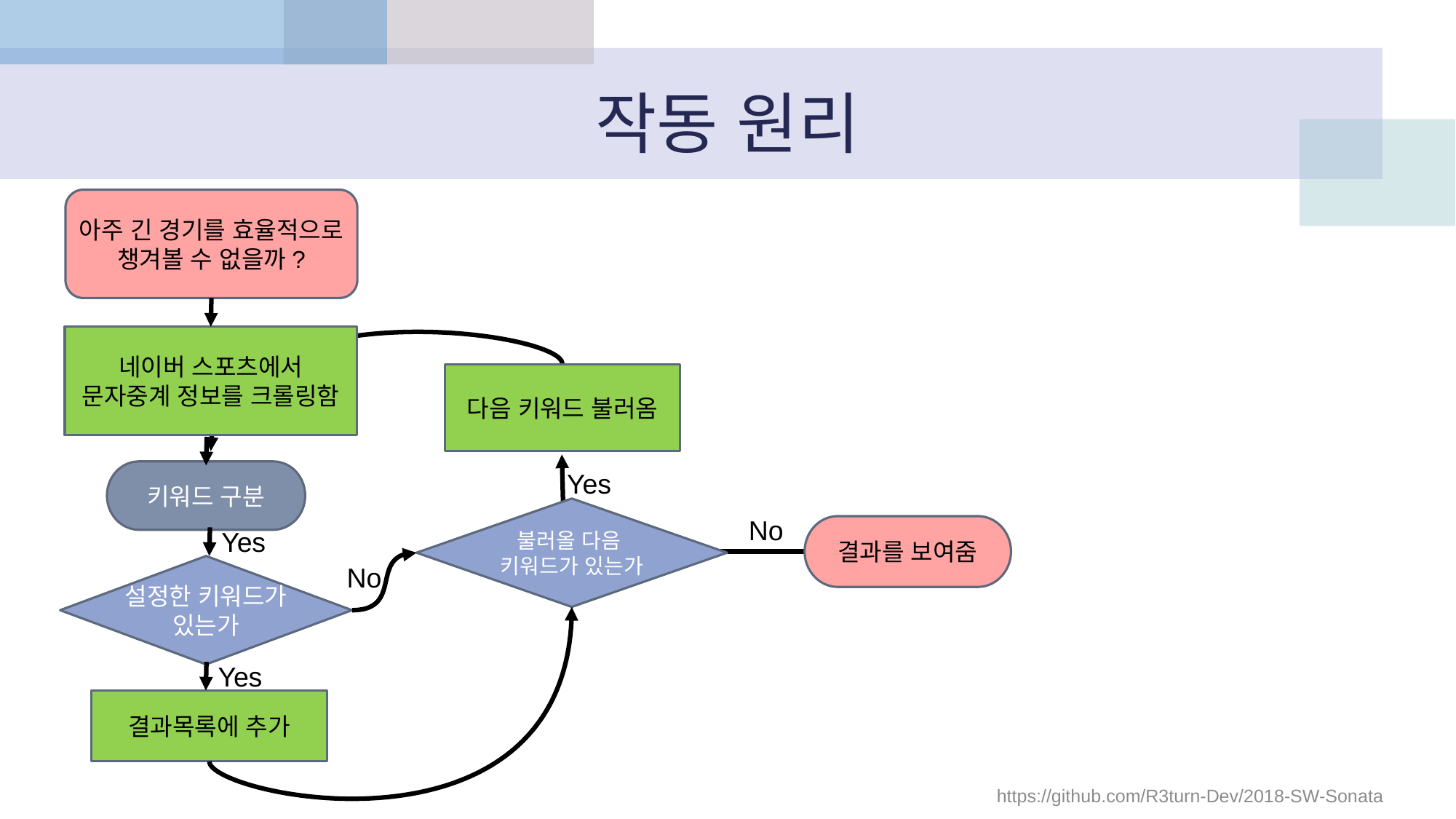

# 작동 원리
아주 긴 경기를 효율적으로
챙겨볼 수 없을까?
네이버 스포츠에서
문자중계 정보를 크롤링함
다음 키워드 불러옴
키워드 구분
Yes
불러올 다음
키워드가 있는가
No
결과를 보여줌
Yes
No
설정한 키워드가
있는가
Yes
결과목록에 추가
https://github.com/R3turn-Dev/2018-SW-Sonata